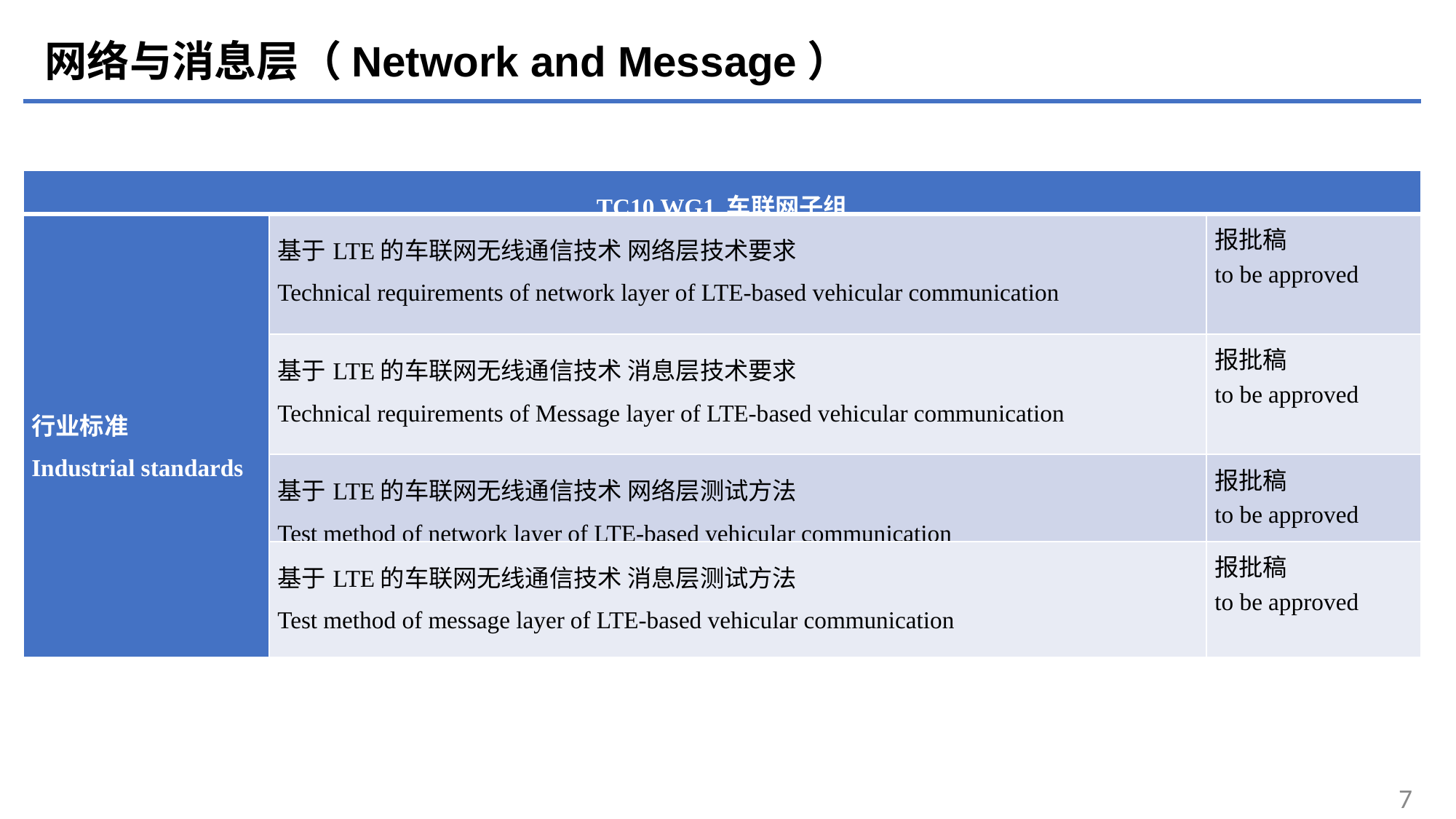

网络与消息层（Network and Message）
| TC10 WG1 车联网子组 |  |  |
| --- | --- | --- |
| 行业标准 Industrial standards | 基于LTE的车联网无线通信技术 网络层技术要求 Technical requirements of network layer of LTE-based vehicular communication | 报批稿 to be approved |
|  | 基于LTE的车联网无线通信技术 消息层技术要求 Technical requirements of Message layer of LTE-based vehicular communication | 报批稿 to be approved |
|  | 基于LTE的车联网无线通信技术 网络层测试方法 Test method of network layer of LTE-based vehicular communication | 报批稿 to be approved |
|  | 基于LTE的车联网无线通信技术 消息层测试方法 Test method of message layer of LTE-based vehicular communication | 报批稿 to be approved |
7